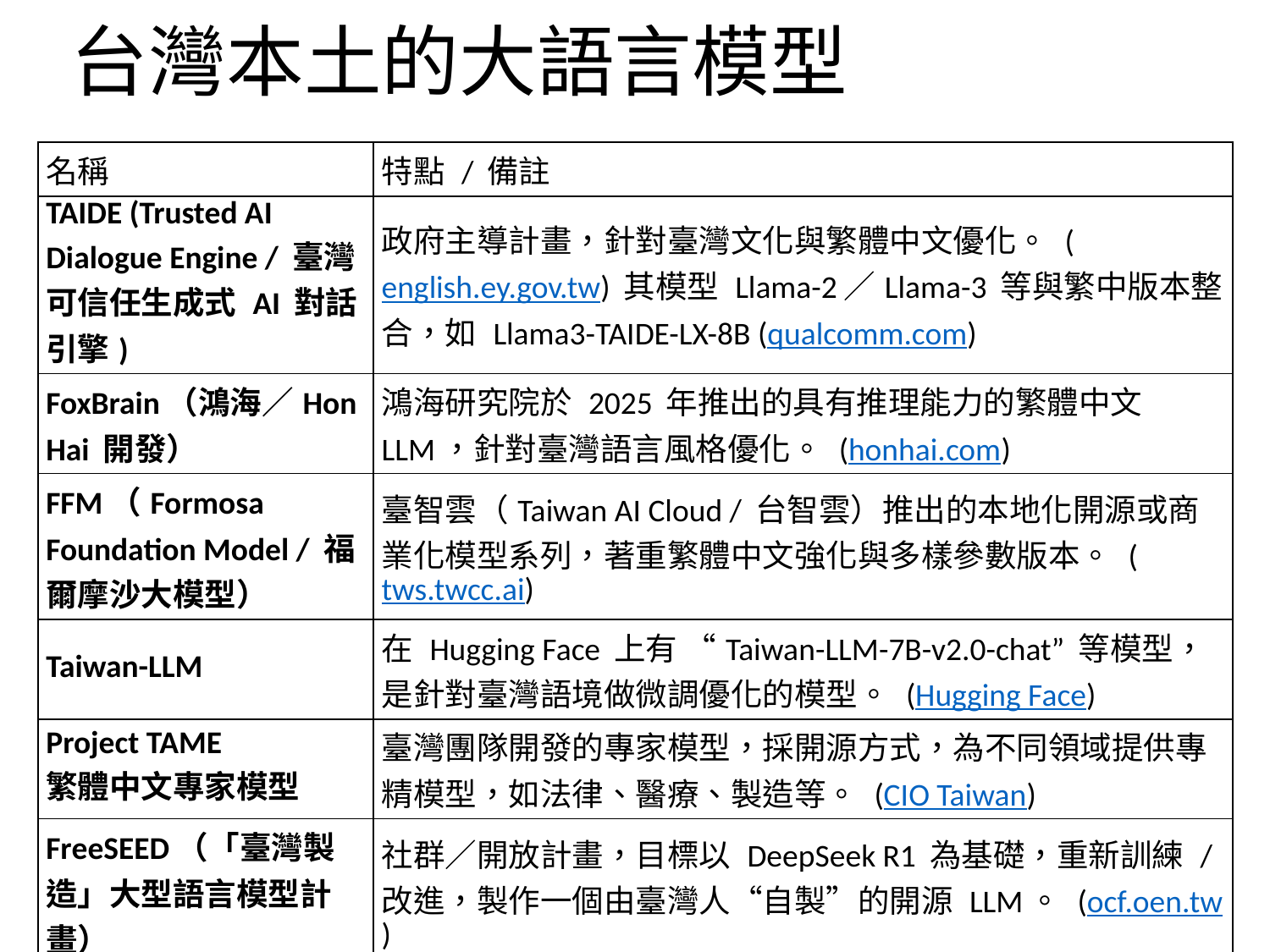

# 台灣本土的大語言模型
| 名稱 | 特點 / 備註 |
| --- | --- |
| TAIDE (Trusted AI Dialogue Engine / 臺灣可信任生成式 AI 對話引擎) | 政府主導計畫，針對臺灣文化與繁體中文優化。 (english.ey.gov.tw) 其模型 Llama-2／Llama-3 等與繁中版本整合，如 Llama3-TAIDE-LX-8B (qualcomm.com) |
| FoxBrain（鴻海／Hon Hai 開發） | 鴻海研究院於 2025 年推出的具有推理能力的繁體中文 LLM，針對臺灣語言風格優化。 (honhai.com) |
| FFM（Formosa Foundation Model / 福爾摩沙大模型） | 臺智雲（Taiwan AI Cloud / 台智雲）推出的本地化開源或商業化模型系列，著重繁體中文強化與多樣參數版本。 (tws.twcc.ai) |
| Taiwan-LLM | 在 Hugging Face 上有 “Taiwan-LLM-7B-v2.0-chat” 等模型，是針對臺灣語境做微調優化的模型。 (Hugging Face) |
| Project TAME 繁體中文專家模型 | 臺灣團隊開發的專家模型，採開源方式，為不同領域提供專精模型，如法律、醫療、製造等。 (CIO Taiwan) |
| FreeSEED（「臺灣製造」大型語言模型計畫） | 社群／開放計畫，目標以 DeepSeek R1 為基礎，重新訓練 / 改進，製作一個由臺灣人“自製”的開源 LLM。 (ocf.oen.tw) |